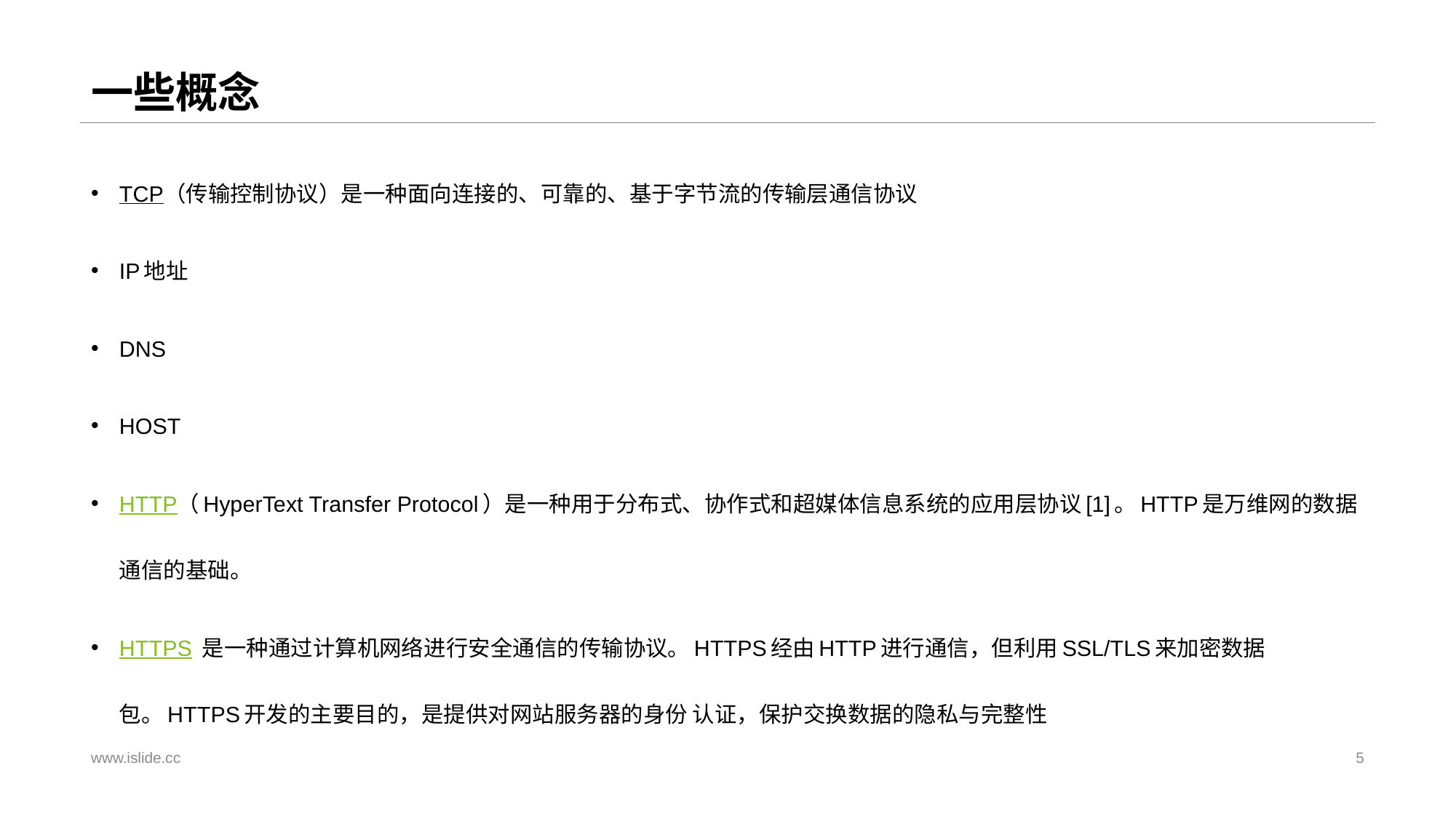

# 一些概念
TCP（传输控制协议）是一种面向连接的、可靠的、基于字节流的传输层通信协议
IP地址
DNS
HOST
HTTP（HyperText Transfer Protocol）是一种用于分布式、协作式和超媒体信息系统的应用层协议[1]。HTTP是万维网的数据通信的基础。
HTTPS 是一种通过计算机网络进行安全通信的传输协议。HTTPS经由HTTP进行通信，但利用SSL/TLS来加密数据包。HTTPS开发的主要目的，是提供对网站服务器的身份 认证，保护交换数据的隐私与完整性

www.islide.cc
5